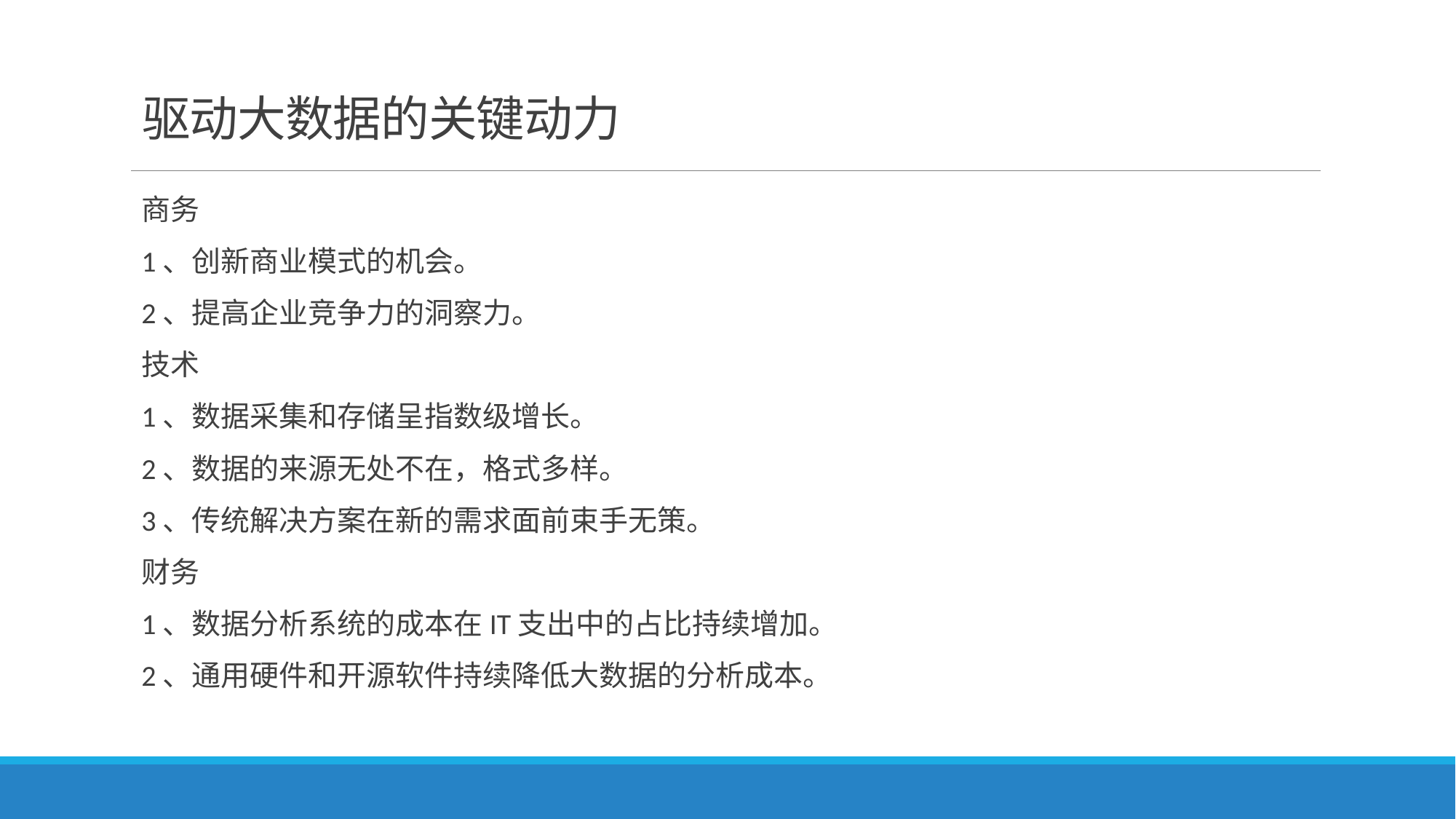

# 驱动大数据的关键动力
商务
1、创新商业模式的机会。
2、提高企业竞争力的洞察力。
技术
1、数据采集和存储呈指数级增长。
2、数据的来源无处不在，格式多样。
3、传统解决方案在新的需求面前束手无策。
财务
1、数据分析系统的成本在IT支出中的占比持续增加。
2、通用硬件和开源软件持续降低大数据的分析成本。